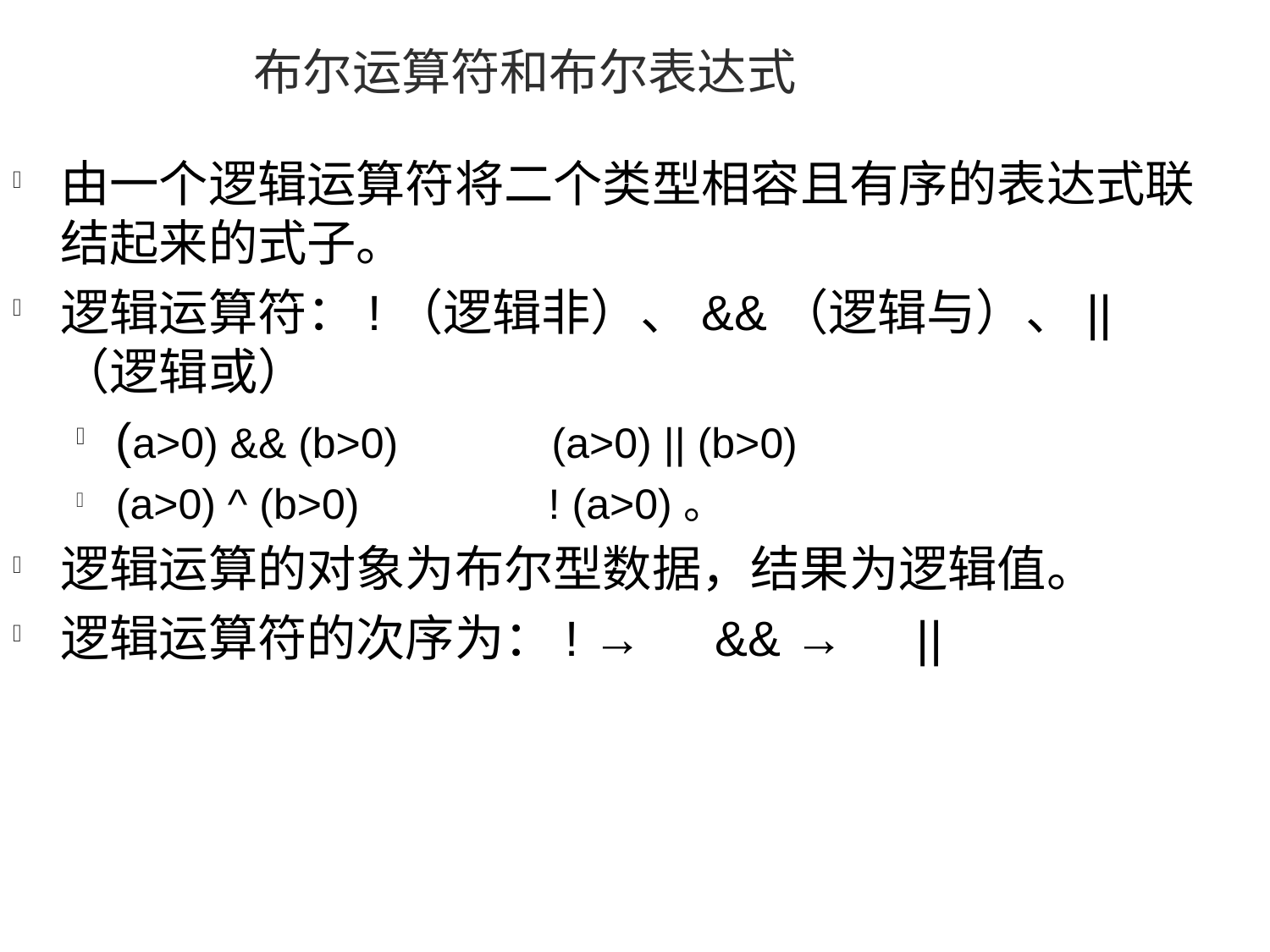

# 布尔运算符和布尔表达式
由一个逻辑运算符将二个类型相容且有序的表达式联结起来的式子。
逻辑运算符：!（逻辑非）、&&（逻辑与）、||（逻辑或）
(a>0) && (b>0)             (a>0) || (b>0)
(a>0) ^ (b>0)                ! (a>0)。
逻辑运算的对象为布尔型数据，结果为逻辑值。
逻辑运算符的次序为：! →　&& →　||